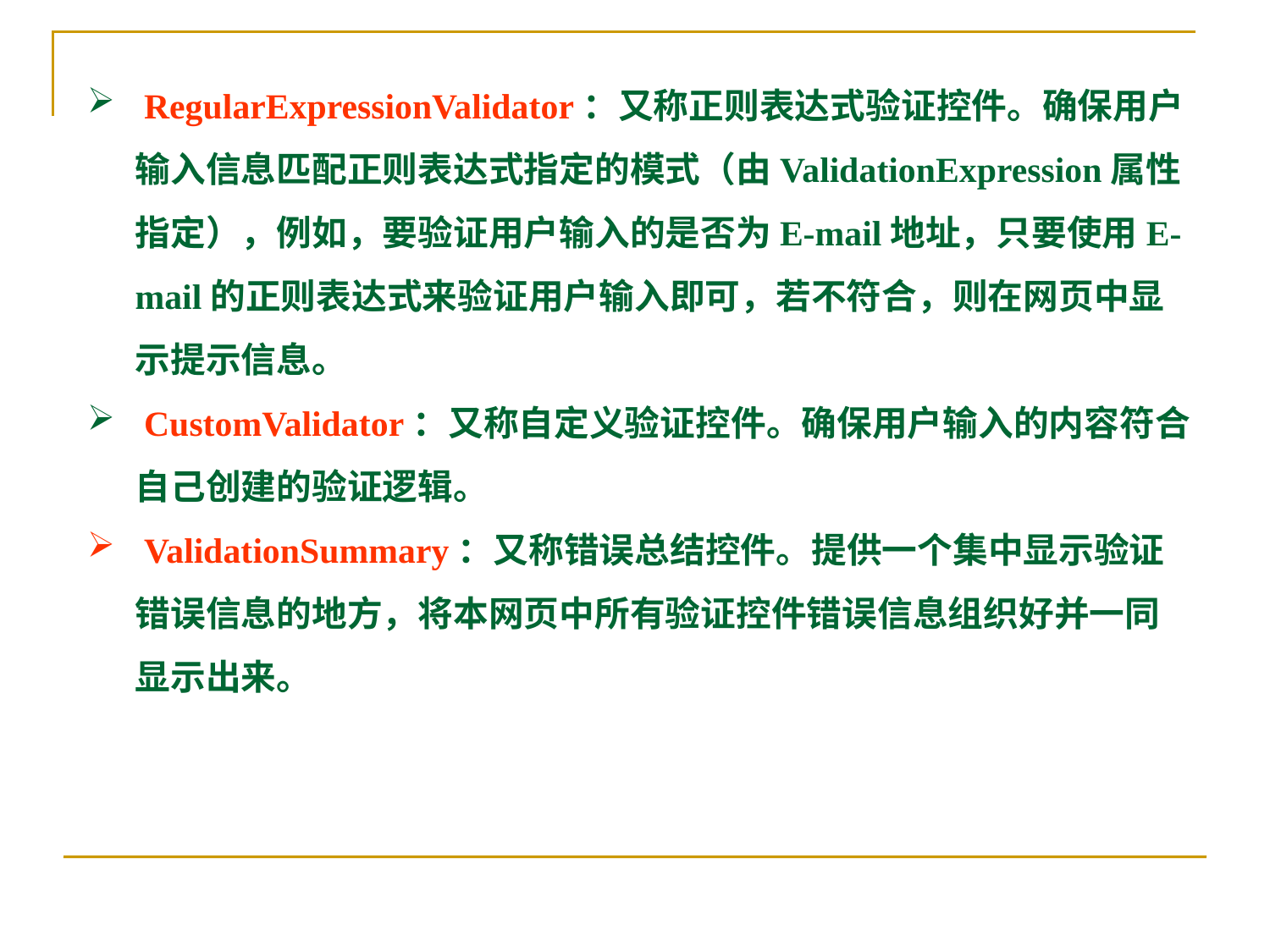

RegularExpressionValidator：又称正则表达式验证控件。确保用户输入信息匹配正则表达式指定的模式（由ValidationExpression属性指定），例如，要验证用户输入的是否为E-mail地址，只要使用E-mail的正则表达式来验证用户输入即可，若不符合，则在网页中显示提示信息。
 CustomValidator：又称自定义验证控件。确保用户输入的内容符合自己创建的验证逻辑。
 ValidationSummary：又称错误总结控件。提供一个集中显示验证错误信息的地方，将本网页中所有验证控件错误信息组织好并一同显示出来。